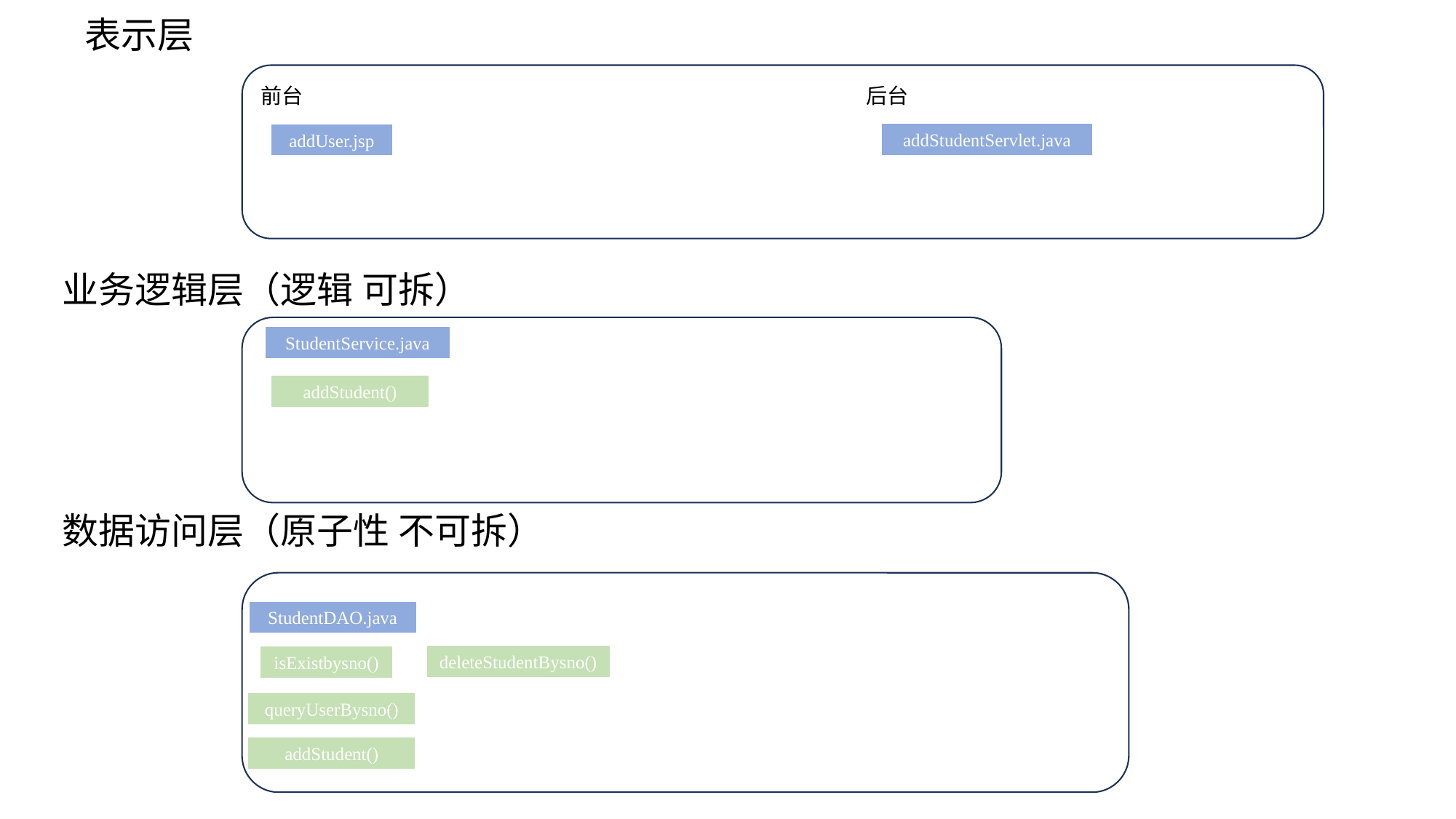

表示层

前台
后台
addStudentServlet.java
addUser.jsp
业务逻辑层（逻辑 可拆）

StudentService.java
addStudent()
数据访问层（原子性 不可拆）

StudentDAO.java
deleteStudentBysno()
isExistbysno()
queryUserBysno()
addStudent()